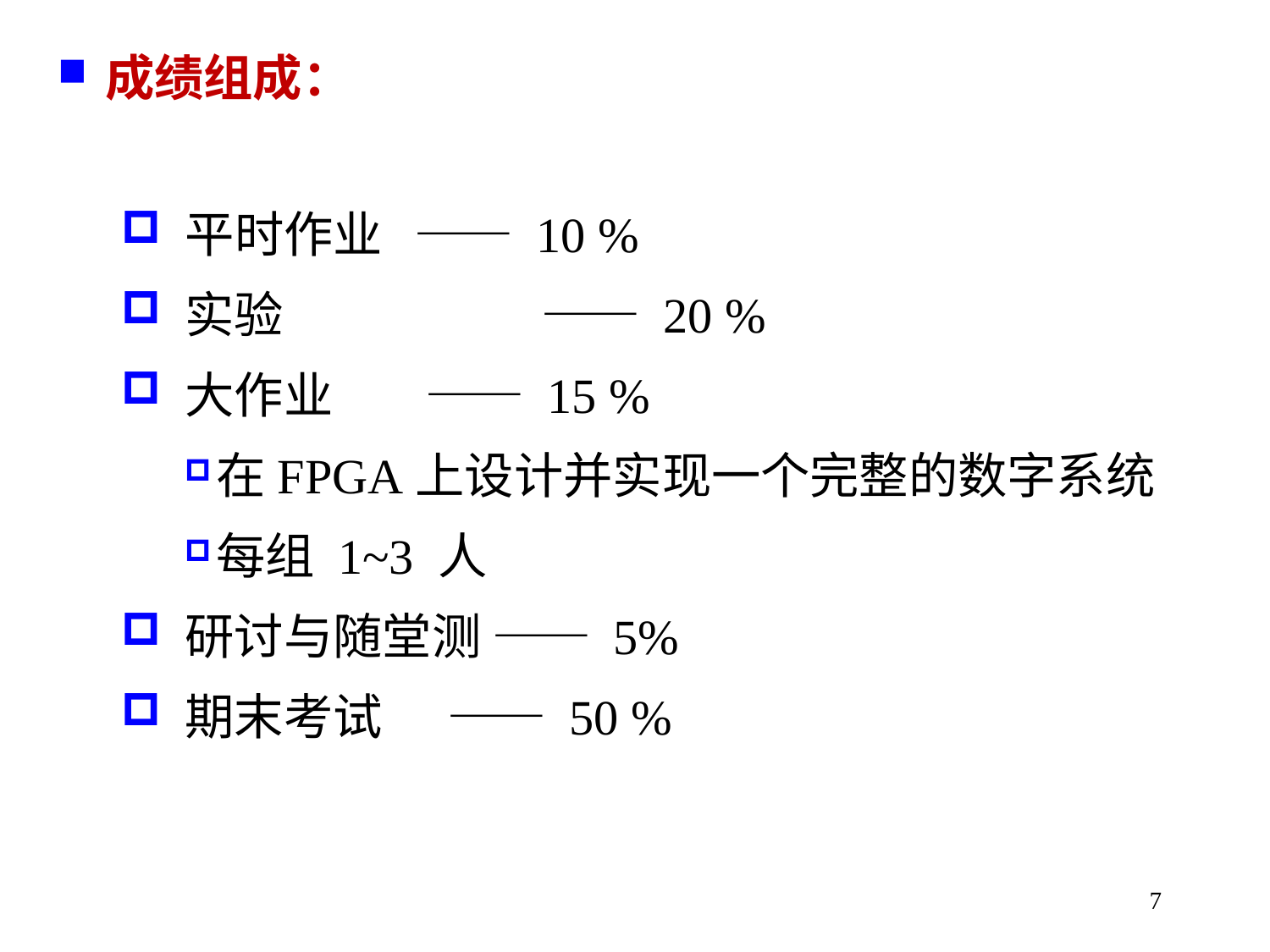

成绩组成：

 平时作业 	—— 10 %
 实验 		—— 20 %
 大作业	 —— 15 %
在FPGA上设计并实现一个完整的数字系统
每组 1~3 人
 研讨与随堂测 —— 5%
 期末考试 	   —— 50 %

7